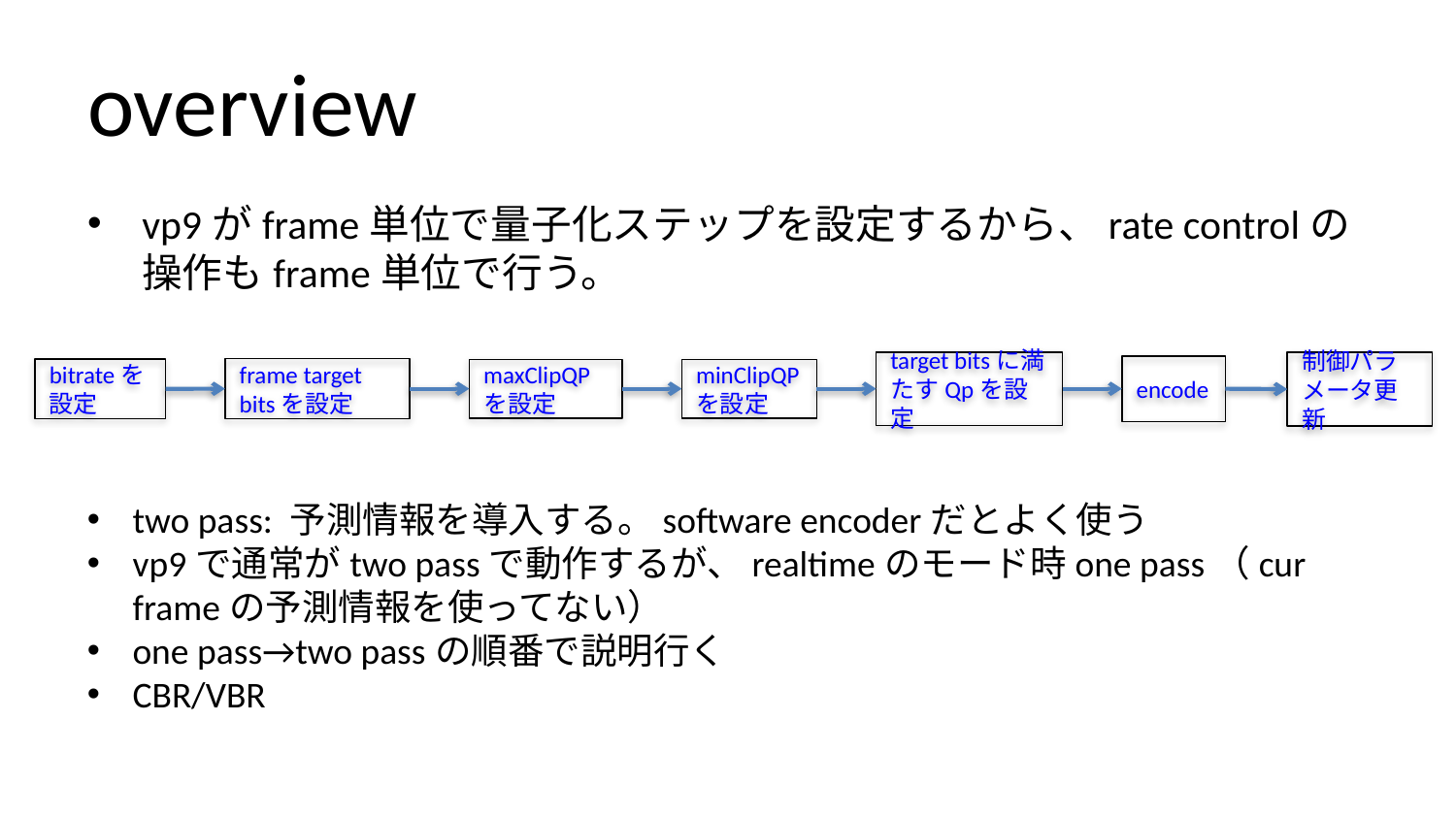

# overview
vp9がframe単位で量子化ステップを設定するから、rate controlの操作もframe単位で行う。
target bitsに満たすQpを設定
制御パラメータ更新
encode
frame target　bitsを設定
bitrateを設定
maxClipQPを設定
minClipQPを設定
two pass: 予測情報を導入する。software encoderだとよく使う
vp9で通常がtwo passで動作するが、realtimeのモード時one pass（cur frameの予測情報を使ってない）
one pass→two passの順番で説明行く
CBR/VBR